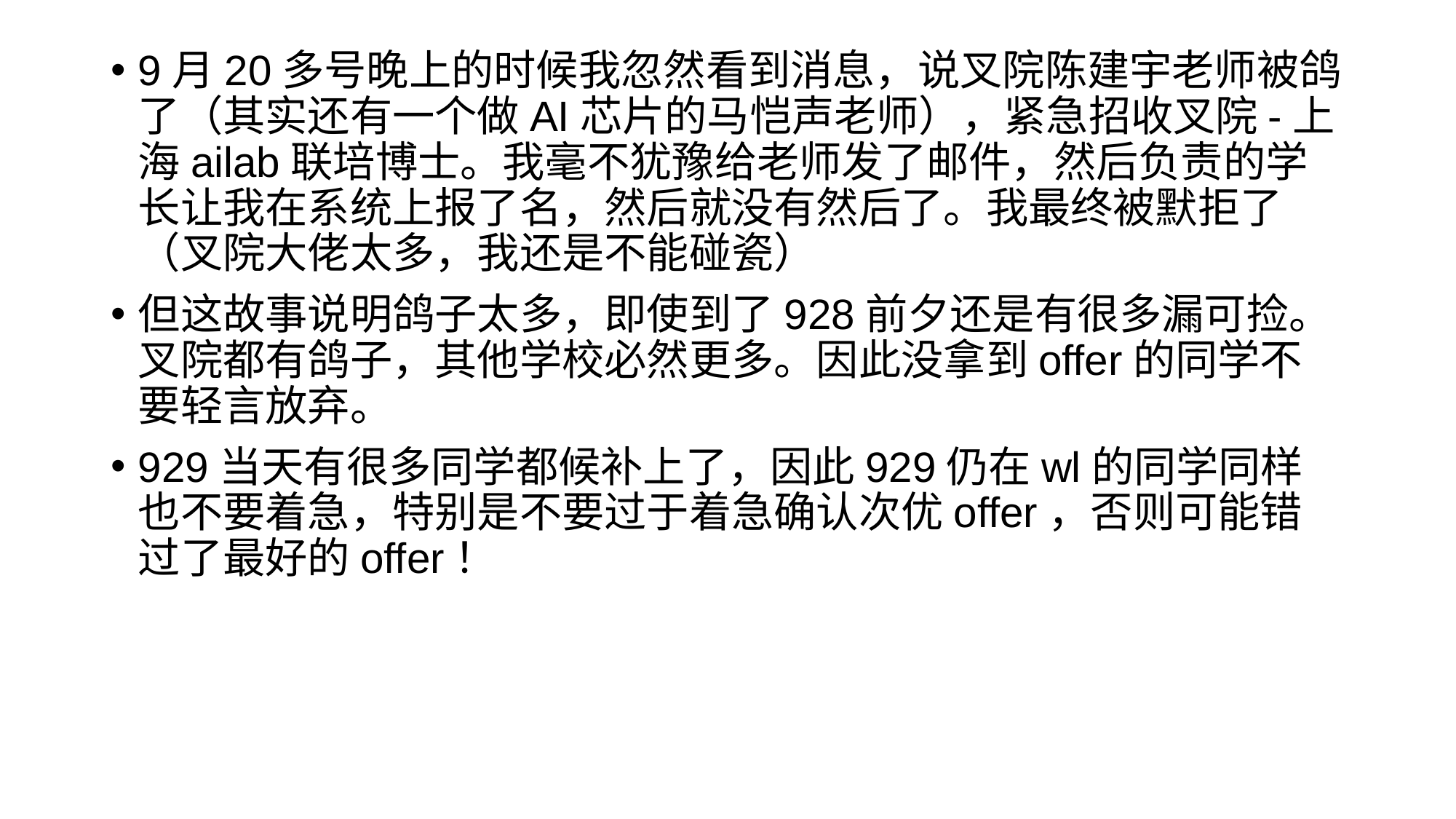

9月20多号晚上的时候我忽然看到消息，说叉院陈建宇老师被鸽了（其实还有一个做AI芯片的马恺声老师），紧急招收叉院-上海ailab联培博士。我毫不犹豫给老师发了邮件，然后负责的学长让我在系统上报了名，然后就没有然后了。我最终被默拒了（叉院大佬太多，我还是不能碰瓷）
但这故事说明鸽子太多，即使到了928前夕还是有很多漏可捡。叉院都有鸽子，其他学校必然更多。因此没拿到offer的同学不要轻言放弃。
929当天有很多同学都候补上了，因此929仍在wl的同学同样也不要着急，特别是不要过于着急确认次优offer，否则可能错过了最好的offer！